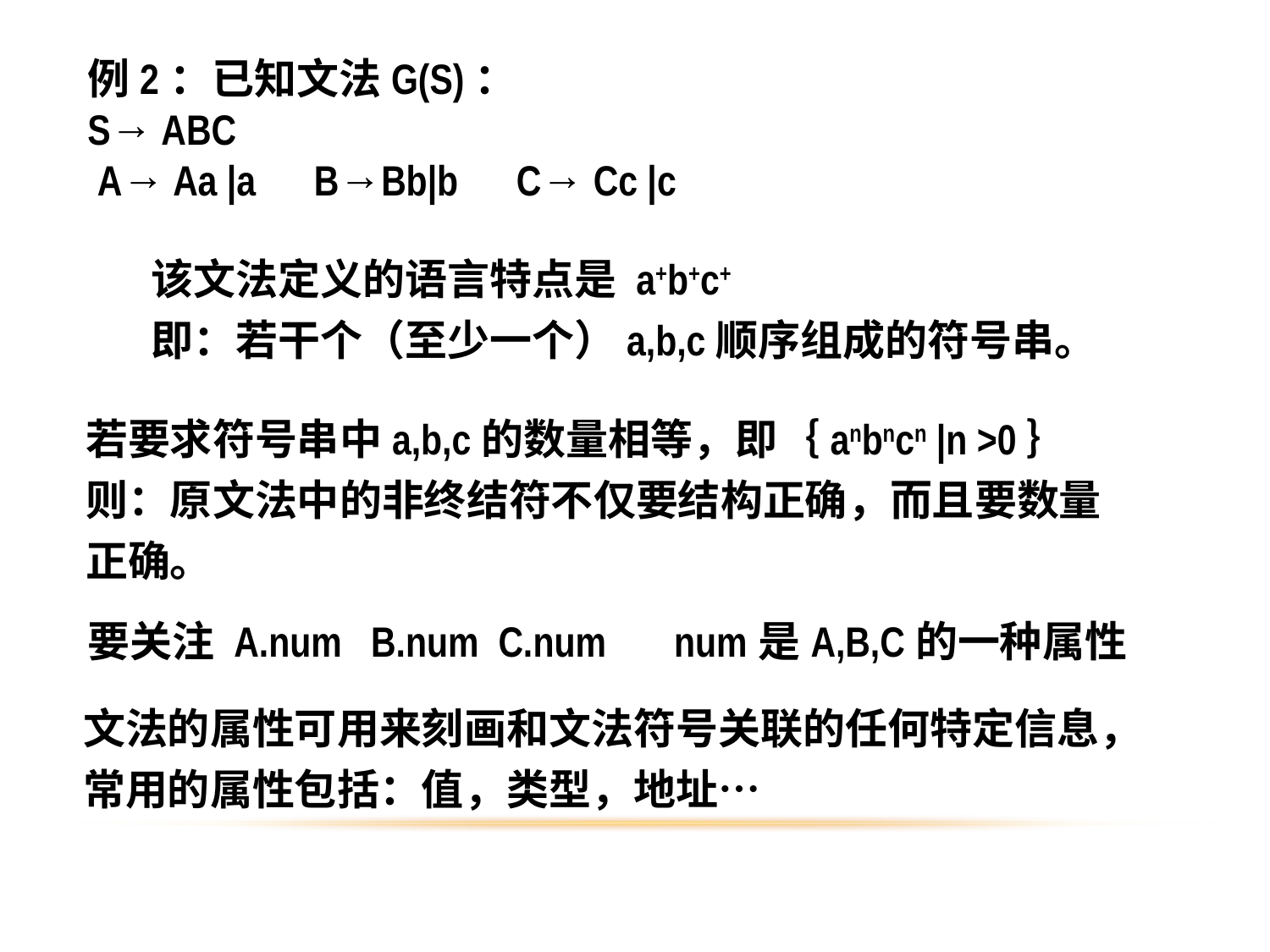

例2：已知文法G(S)：
S→ ABC
 A→ Aa |a      B→Bb|b      C→ Cc |c
该文法定义的语言特点是 a+b+c+
即：若干个（至少一个）a,b,c顺序组成的符号串。
若要求符号串中a,b,c的数量相等，即｛anbncn |n >0｝
则：原文法中的非终结符不仅要结构正确，而且要数量正确。
要关注 A.num   B.num  C.num       num是A,B,C的一种属性
文法的属性可用来刻画和文法符号关联的任何特定信息，常用的属性包括：值，类型，地址…
4